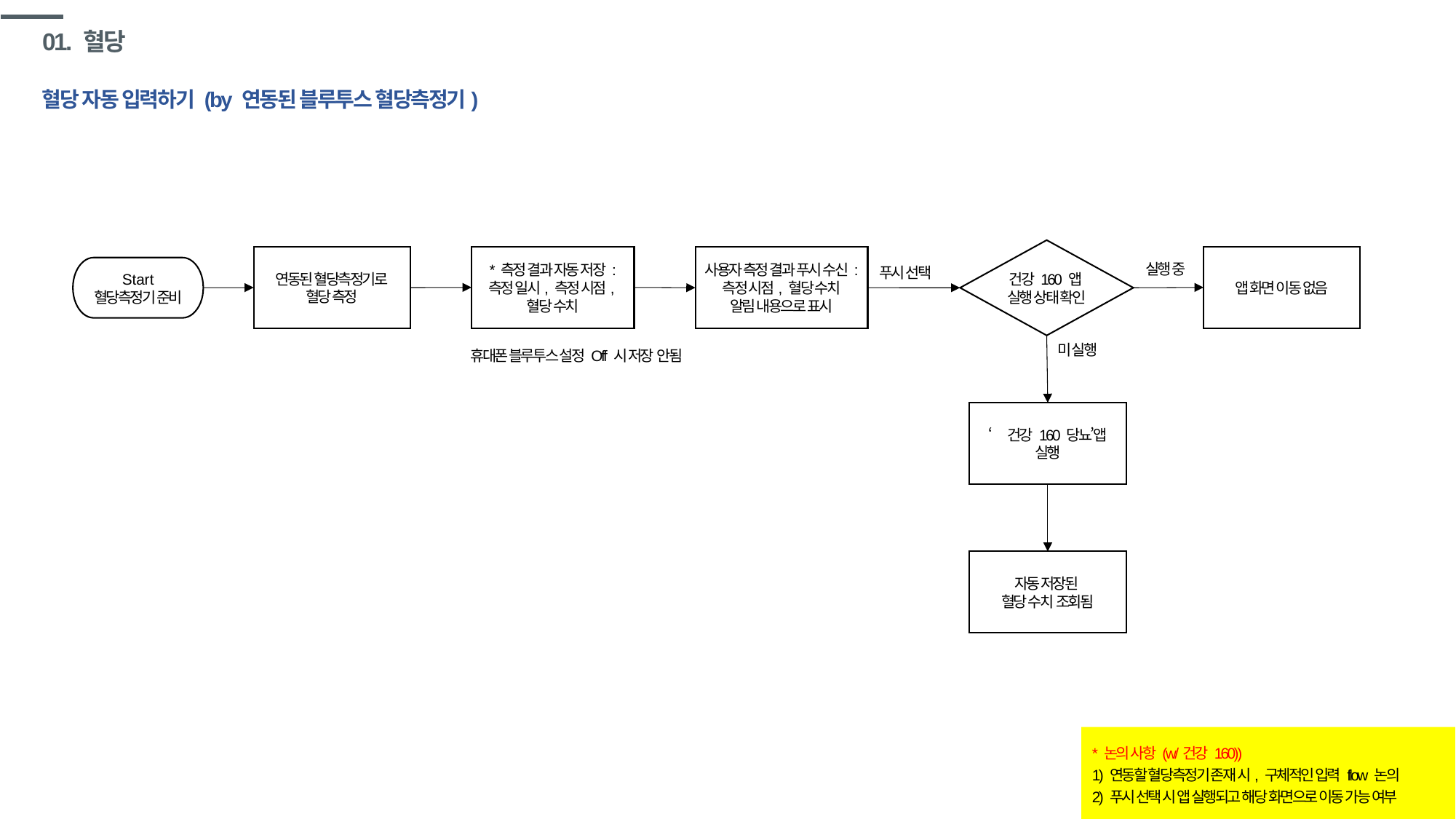

# 01. 혈당
혈당 자동 입력하기 (by 연동된 블루투스 혈당측정기)
건강 160 앱
실행 상태 확인
* 측정 결과 자동 저장 :
측정 일시, 측정 시점,
혈당 수치
앱 화면 이동 없음
사용자 측정 결과 푸시 수신 :
측정 시점, 혈당 수치
알림 내용으로 표시
연동된 혈당측정기로
혈당 측정
실행 중
푸시 선택
Start
혈당측정기 준비
미 실행
휴대폰 블루투스 설정 Off 시 저장  안됨
‘건강 160 당뇨’앱
실행
자동 저장된
혈당 수치 조회됨
* 논의 사항 (w/건강 160))
1) 연동할 혈당측정기 존재 시, 구체적인 입력 flow 논의
2) 푸시 선택 시 앱 실행되고 해당 화면으로 이동 가능 여부